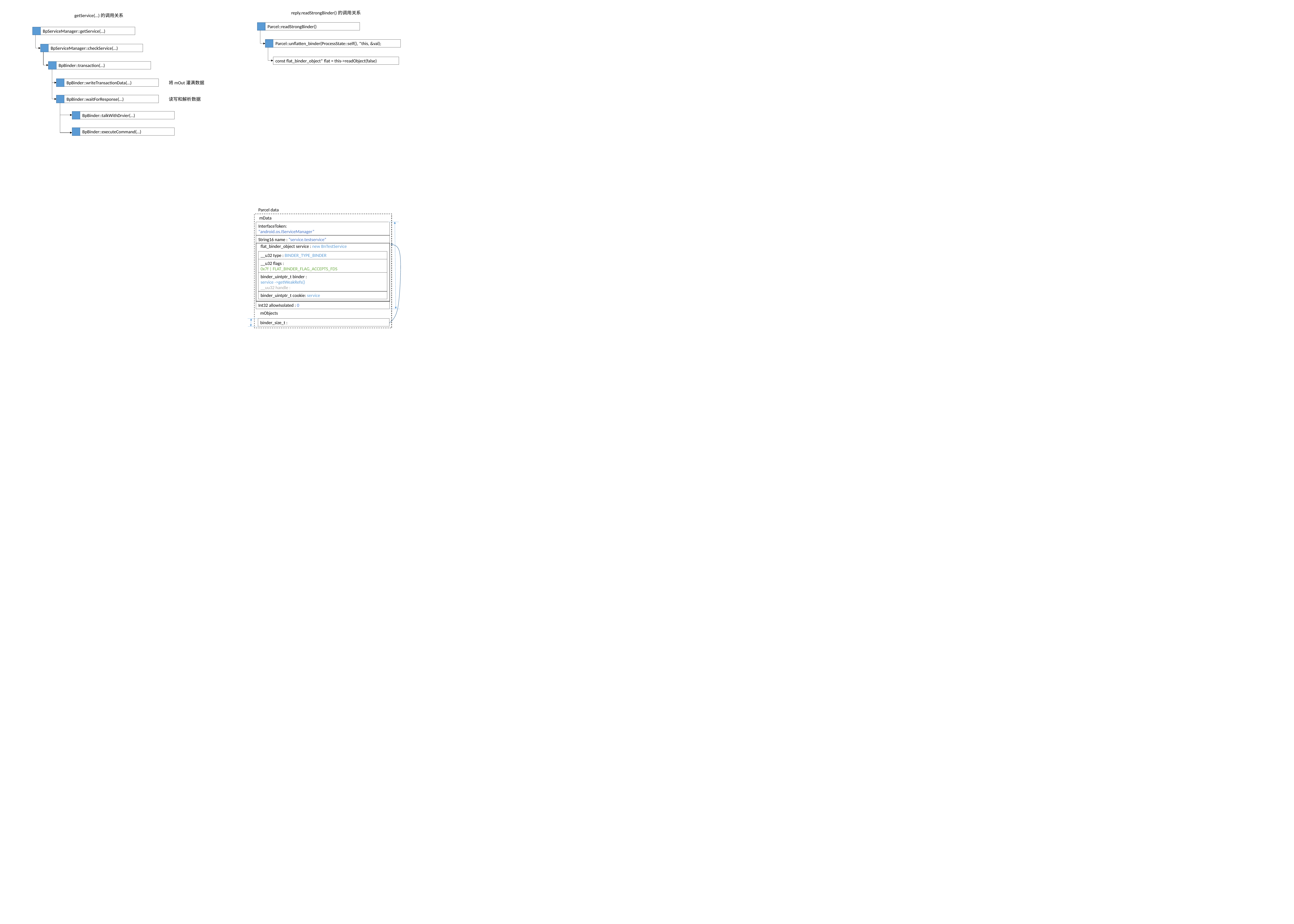

reply.readStrongBinder()的调用关系
getService(…)的调用关系

Parcel::readStrongBinder()

Parcel::unflatten_binder(ProcessState::self(), *this, &val);
const flat_binder_object* flat = this->readObject(false)

BpServiceManager::getService(…)

BpServiceManager::checkService(…)

BpBinder::transaction(…)

BpBinder::writeTransactionData(…)
将mOut灌满数据
读写和解析数据

BpBinder::waitForResponse(…)

BpBinder::talkWithDrvier(…)

BpBinder::executeCommand(…)
Parcel data

mData
InterfaceToken:
“android.os.IServiceManager”
String16 name : “service.testservice”
flat_binder_object service : new BnTestService

__u32 type : BINDER_TYPE_BINDER
__u32 flags :
0x7f | FLAT_BINDER_FLAG_ACCEPTS_FDS
binder_uintptr_t binder :
service ->getWeakRefs()
__uu32 handle :
binder_uintptr_t cookie: service
Int32 allowIsolated : 0
mObjects
binder_size_t :